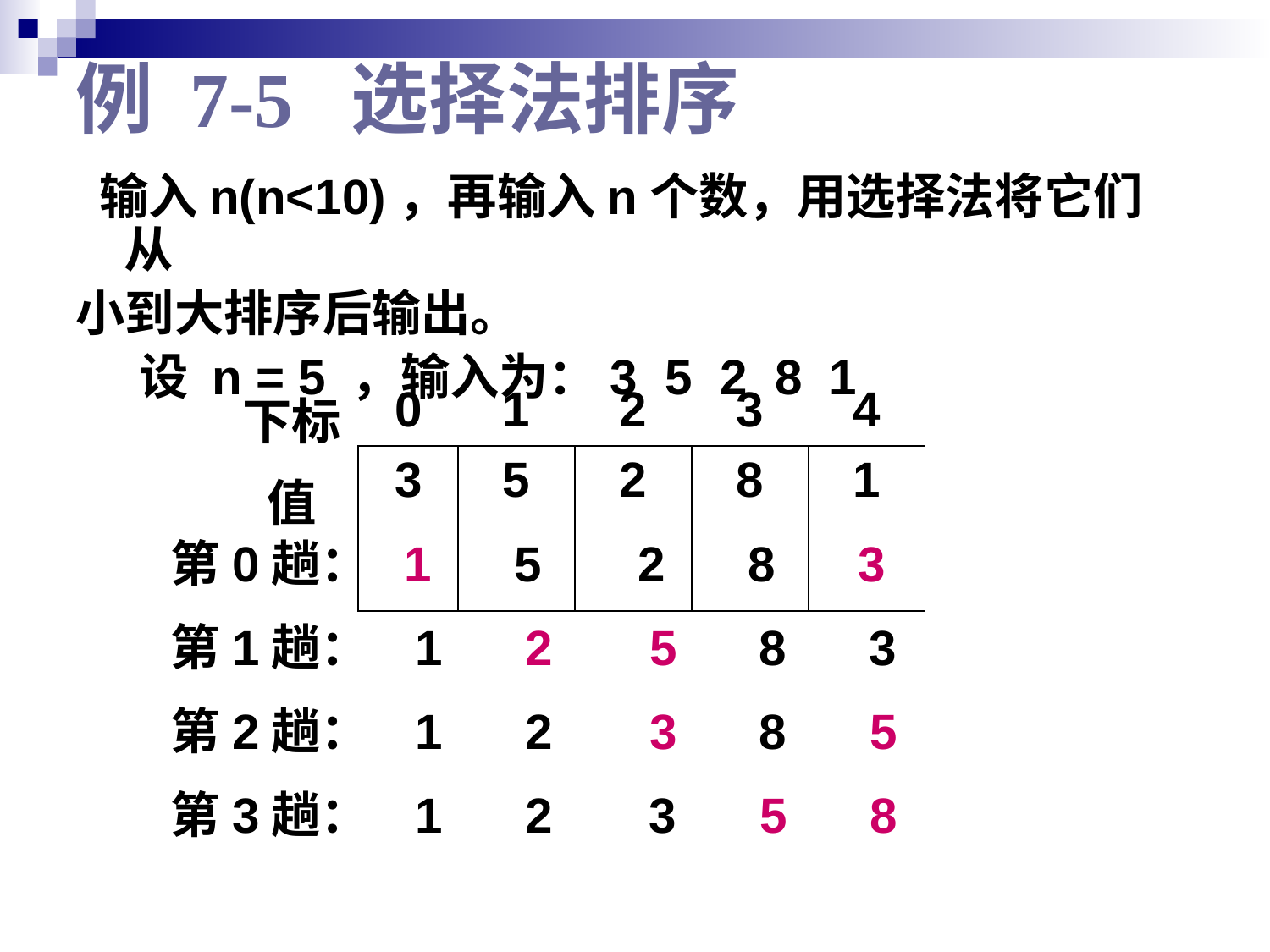

# 例 7-5  选择法排序
 输入n(n<10)，再输入n个数，用选择法将它们从
小到大排序后输出。
设 n = 5 ，输入为：3  5  2  8  1
| 下标 值 | 0 | 1 | 2 | 3 | 4 |
| --- | --- | --- | --- | --- | --- |
|  | 3 | 5 | 2 | 8 | 1 |
第0趟：  1      5       2      8      3
第1趟：   1      2       5      8      3
第2趟：   1      2       3      8      5
第3趟：   1      2       3      5      8